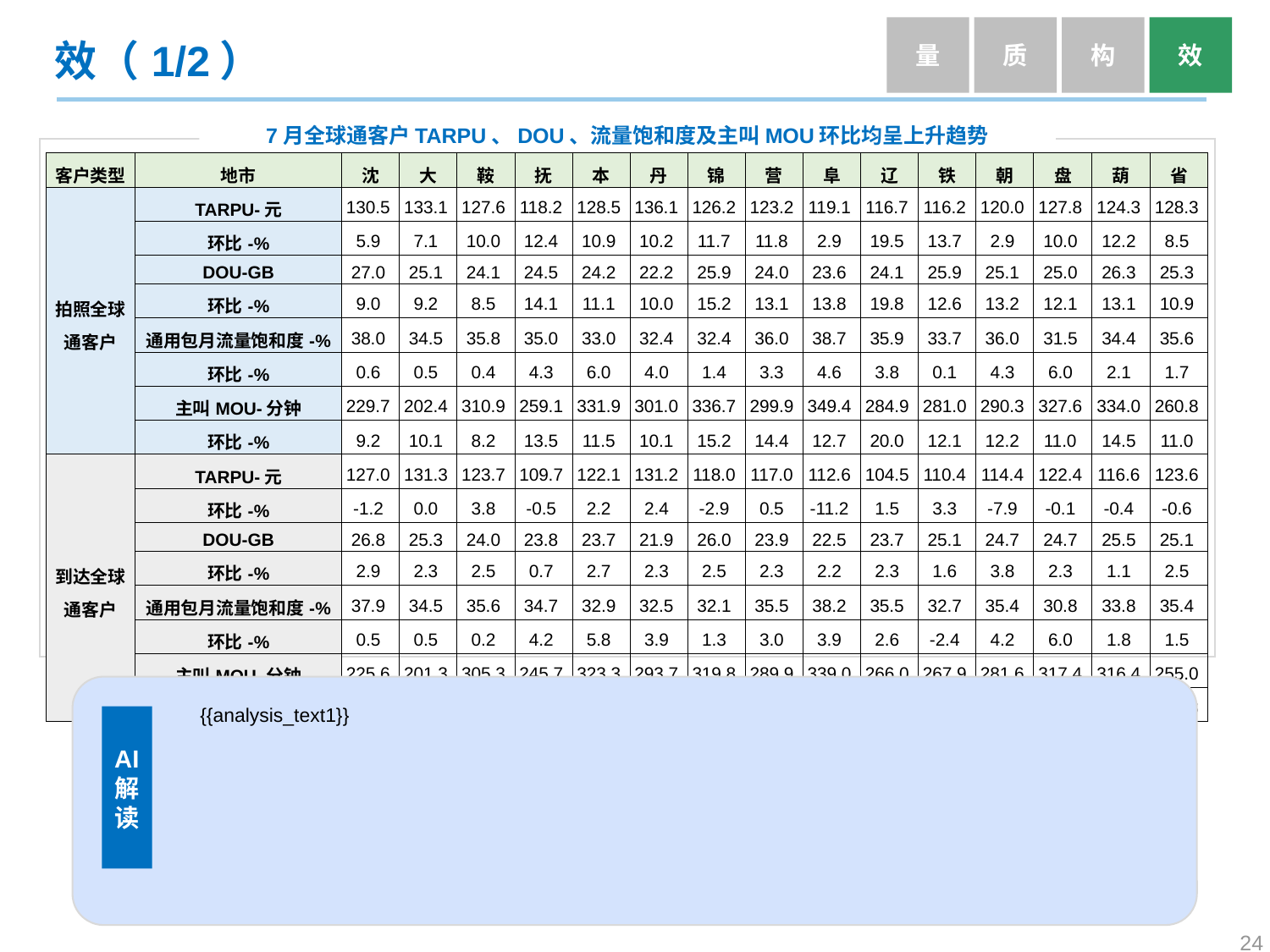

量
质
构
效
效（1/2）
7月全球通客户TARPU、DOU、流量饱和度及主叫MOU环比均呈上升趋势
|  |
| --- |
| 客户类型 | 地市 | 沈 | 大 | 鞍 | 抚 | 本 | 丹 | 锦 | 营 | 阜 | 辽 | 铁 | 朝 | 盘 | 葫 | 省 |
| --- | --- | --- | --- | --- | --- | --- | --- | --- | --- | --- | --- | --- | --- | --- | --- | --- |
| 拍照全球通客户 | TARPU-元 | 130.5 | 133.1 | 127.6 | 118.2 | 128.5 | 136.1 | 126.2 | 123.2 | 119.1 | 116.7 | 116.2 | 120.0 | 127.8 | 124.3 | 128.3 |
|  | 环比-% | 5.9 | 7.1 | 10.0 | 12.4 | 10.9 | 10.2 | 11.7 | 11.8 | 2.9 | 19.5 | 13.7 | 2.9 | 10.0 | 12.2 | 8.5 |
|  | DOU-GB | 27.0 | 25.1 | 24.1 | 24.5 | 24.2 | 22.2 | 25.9 | 24.0 | 23.6 | 24.1 | 25.9 | 25.1 | 25.0 | 26.3 | 25.3 |
|  | 环比-% | 9.0 | 9.2 | 8.5 | 14.1 | 11.1 | 10.0 | 15.2 | 13.1 | 13.8 | 19.8 | 12.6 | 13.2 | 12.1 | 13.1 | 10.9 |
|  | 通用包月流量饱和度-% | 38.0 | 34.5 | 35.8 | 35.0 | 33.0 | 32.4 | 32.4 | 36.0 | 38.7 | 35.9 | 33.7 | 36.0 | 31.5 | 34.4 | 35.6 |
|  | 环比-% | 0.6 | 0.5 | 0.4 | 4.3 | 6.0 | 4.0 | 1.4 | 3.3 | 4.6 | 3.8 | 0.1 | 4.3 | 6.0 | 2.1 | 1.7 |
|  | 主叫MOU-分钟 | 229.7 | 202.4 | 310.9 | 259.1 | 331.9 | 301.0 | 336.7 | 299.9 | 349.4 | 284.9 | 281.0 | 290.3 | 327.6 | 334.0 | 260.8 |
|  | 环比-% | 9.2 | 10.1 | 8.2 | 13.5 | 11.5 | 10.1 | 15.2 | 14.4 | 12.7 | 20.0 | 12.1 | 12.2 | 11.0 | 14.5 | 11.0 |
| 到达全球通客户 | TARPU-元 | 127.0 | 131.3 | 123.7 | 109.7 | 122.1 | 131.2 | 118.0 | 117.0 | 112.6 | 104.5 | 110.4 | 114.4 | 122.4 | 116.6 | 123.6 |
|  | 环比-% | -1.2 | 0.0 | 3.8 | -0.5 | 2.2 | 2.4 | -2.9 | 0.5 | -11.2 | 1.5 | 3.3 | -7.9 | -0.1 | -0.4 | -0.6 |
|  | DOU-GB | 26.8 | 25.3 | 24.0 | 23.8 | 23.7 | 21.9 | 26.0 | 23.9 | 22.5 | 23.7 | 25.1 | 24.7 | 24.7 | 25.5 | 25.1 |
|  | 环比-% | 2.9 | 2.3 | 2.5 | 0.7 | 2.7 | 2.3 | 2.5 | 2.3 | 2.2 | 2.3 | 1.6 | 3.8 | 2.3 | 1.1 | 2.5 |
|  | 通用包月流量饱和度-% | 37.9 | 34.5 | 35.6 | 34.7 | 32.9 | 32.5 | 32.1 | 35.5 | 38.2 | 35.5 | 32.7 | 35.4 | 30.8 | 33.8 | 35.4 |
|  | 环比-% | 0.5 | 0.5 | 0.2 | 4.2 | 5.8 | 3.9 | 1.3 | 3.0 | 3.9 | 2.6 | -2.4 | 4.2 | 6.0 | 1.8 | 1.5 |
|  | 主叫MOU-分钟 | 225.6 | 201.3 | 305.3 | 245.7 | 323.3 | 293.7 | 319.8 | 289.9 | 339.0 | 266.0 | 267.9 | 281.6 | 317.4 | 316.4 | 255.0 |
|  | TARPU-元 | 130.5 | 133.1 | 127.6 | 118.2 | 128.5 | 136.1 | 126.2 | 123.2 | 119.1 | 116.7 | 116.2 | 120.0 | 127.8 | 124.3 | 128.3 |

{{analysis_text1}}
AI解
读